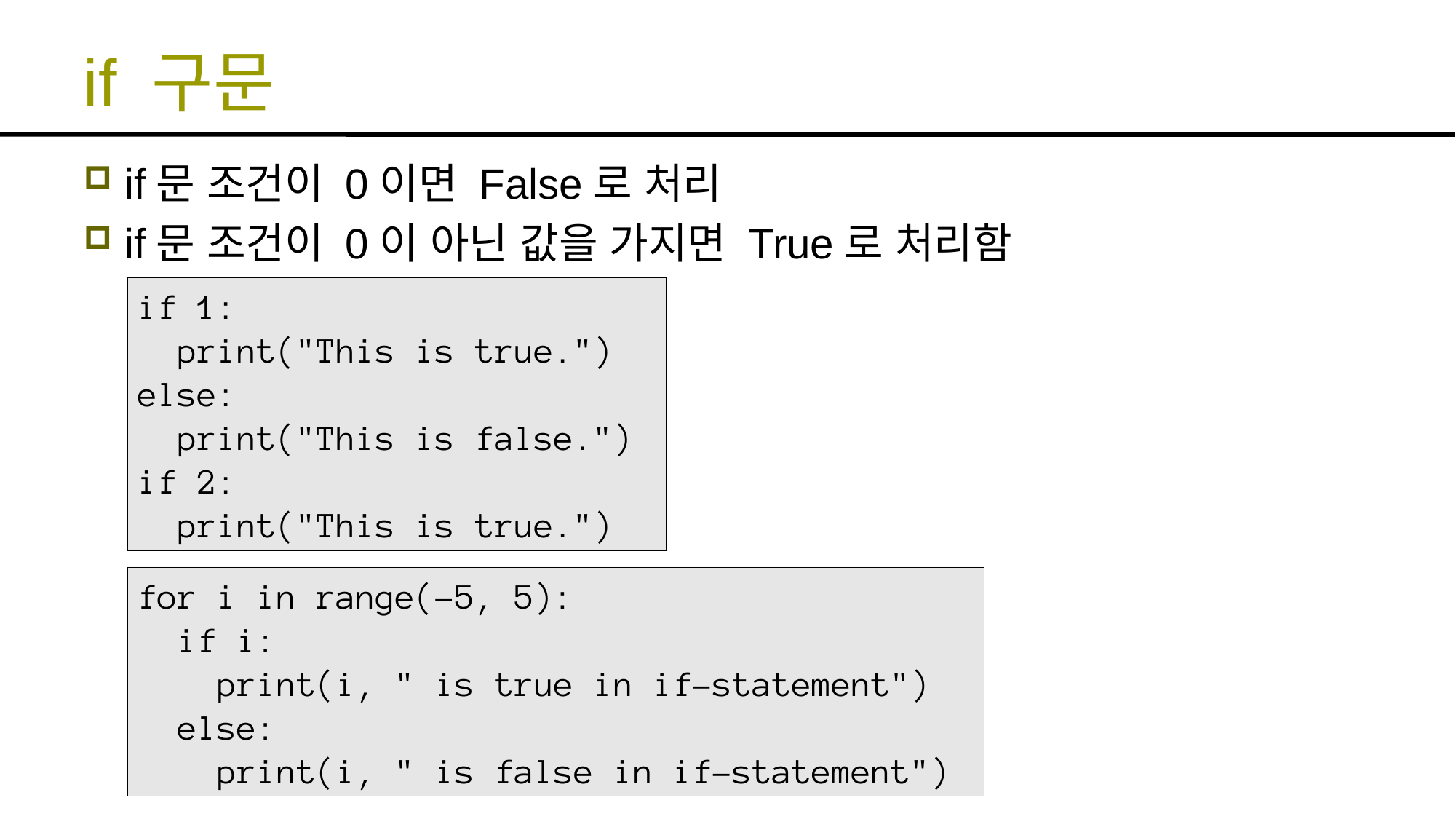

# if 구문
if문 조건이 0이면 False로 처리
if문 조건이 0이 아닌 값을 가지면 True로 처리함
if 1:
  print("This is true.")
else:
  print("This is false.")
if 2:
  print("This is true.")
for i in range(-5, 5):
  if i:
    print(i, " is true in if-statement")
  else:
    print(i, " is false in if-statement")